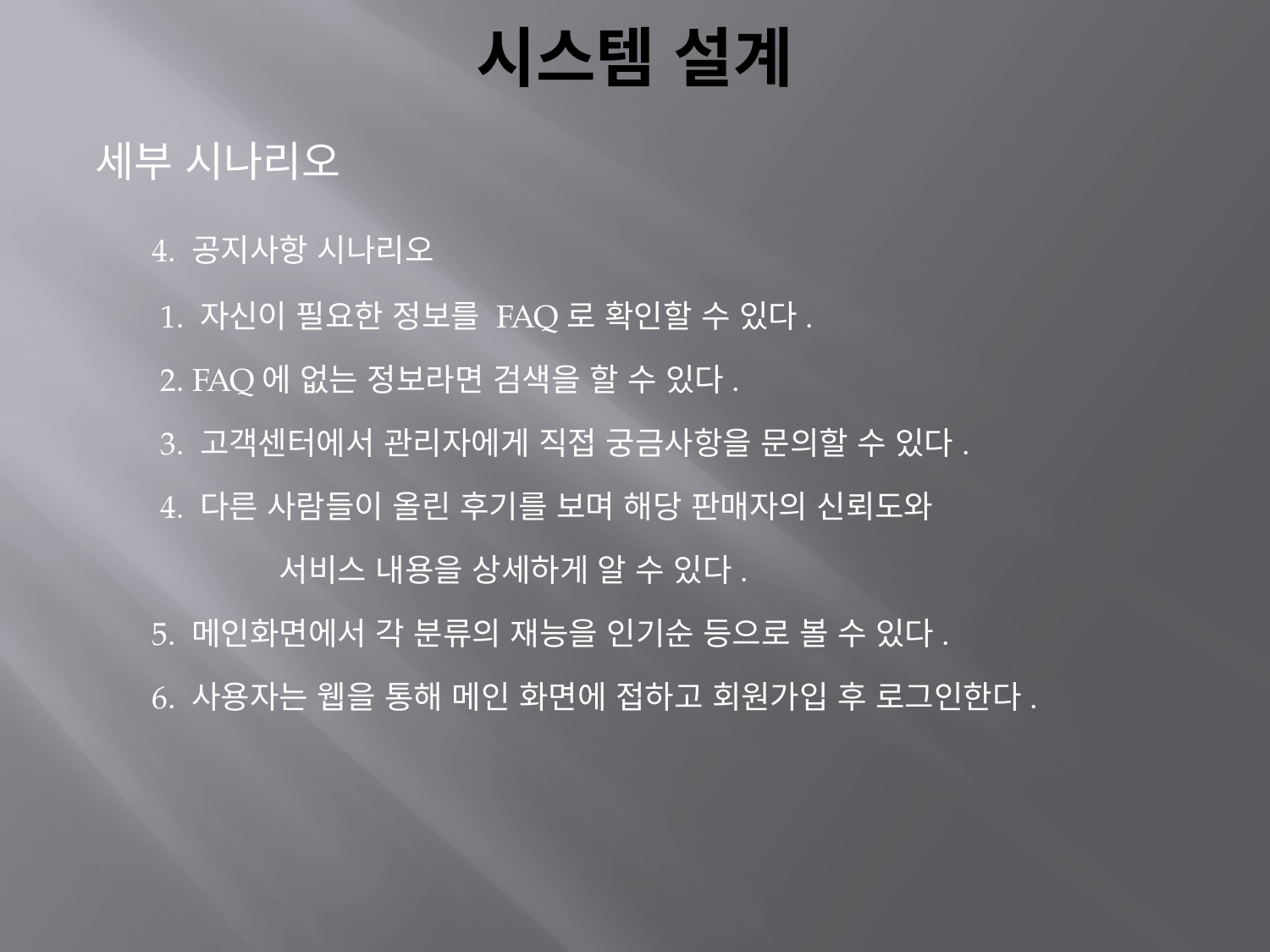

# 시스템 설계
세부 시나리오
	4. 공지사항 시나리오
	 1. 자신이 필요한 정보를 FAQ로 확인할 수 있다.
	 2. FAQ에 없는 정보라면 검색을 할 수 있다.
	 3. 고객센터에서 관리자에게 직접 궁금사항을 문의할 수 있다.
	 4. 다른 사람들이 올린 후기를 보며 해당 판매자의 신뢰도와
		서비스 내용을 상세하게 알 수 있다.
	5. 메인화면에서 각 분류의 재능을 인기순 등으로 볼 수 있다.
	6. 사용자는 웹을 통해 메인 화면에 접하고 회원가입 후 로그인한다.